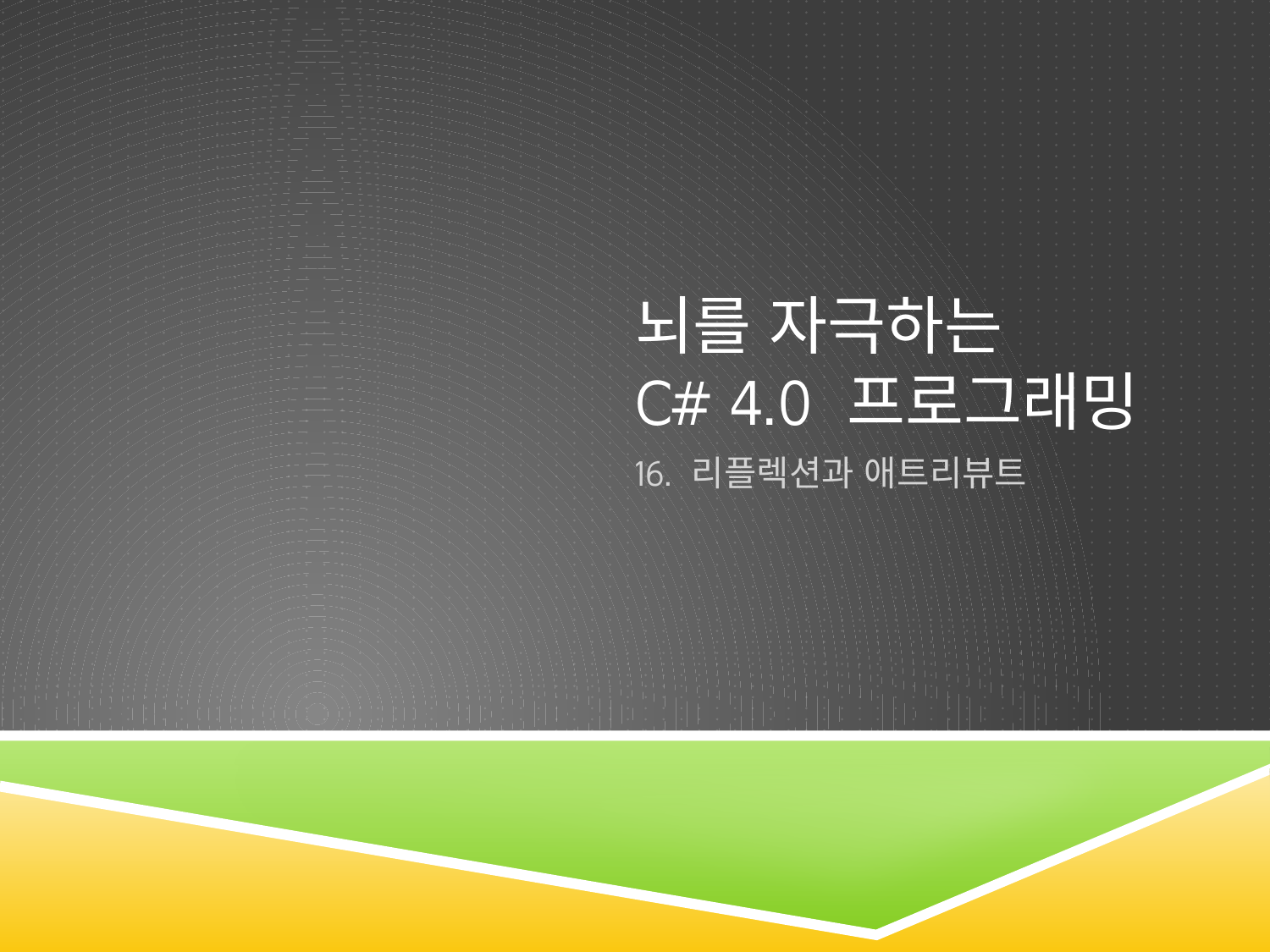

# 뇌를 자극하는 C# 4.0 프로그래밍
16. 리플렉션과 애트리뷰트